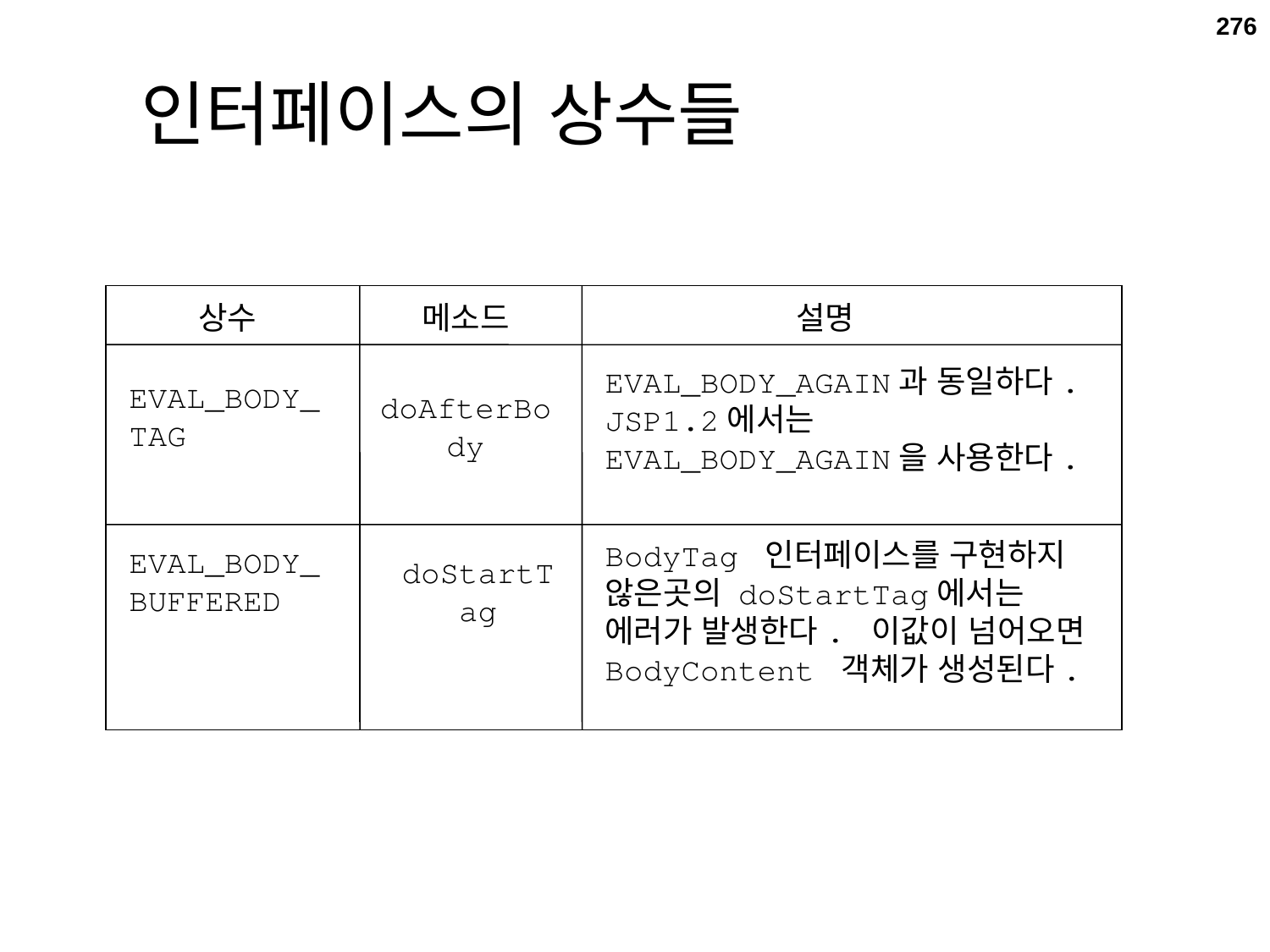

276
 인터페이스의 상수들

상수
메소드
설명

EVAL_BODY_AGAIN과 동일하다. JSP1.2에서는 EVAL_BODY_AGAIN을 사용한다.
EVAL_BODY_TAG
doAfterBody

BodyTag 인터페이스를 구현하지 않은곳의 doStartTag에서는 에러가 발생한다. 이값이 넘어오면 BodyContent 객체가 생성된다.
EVAL_BODY_BUFFERED
doStartTag